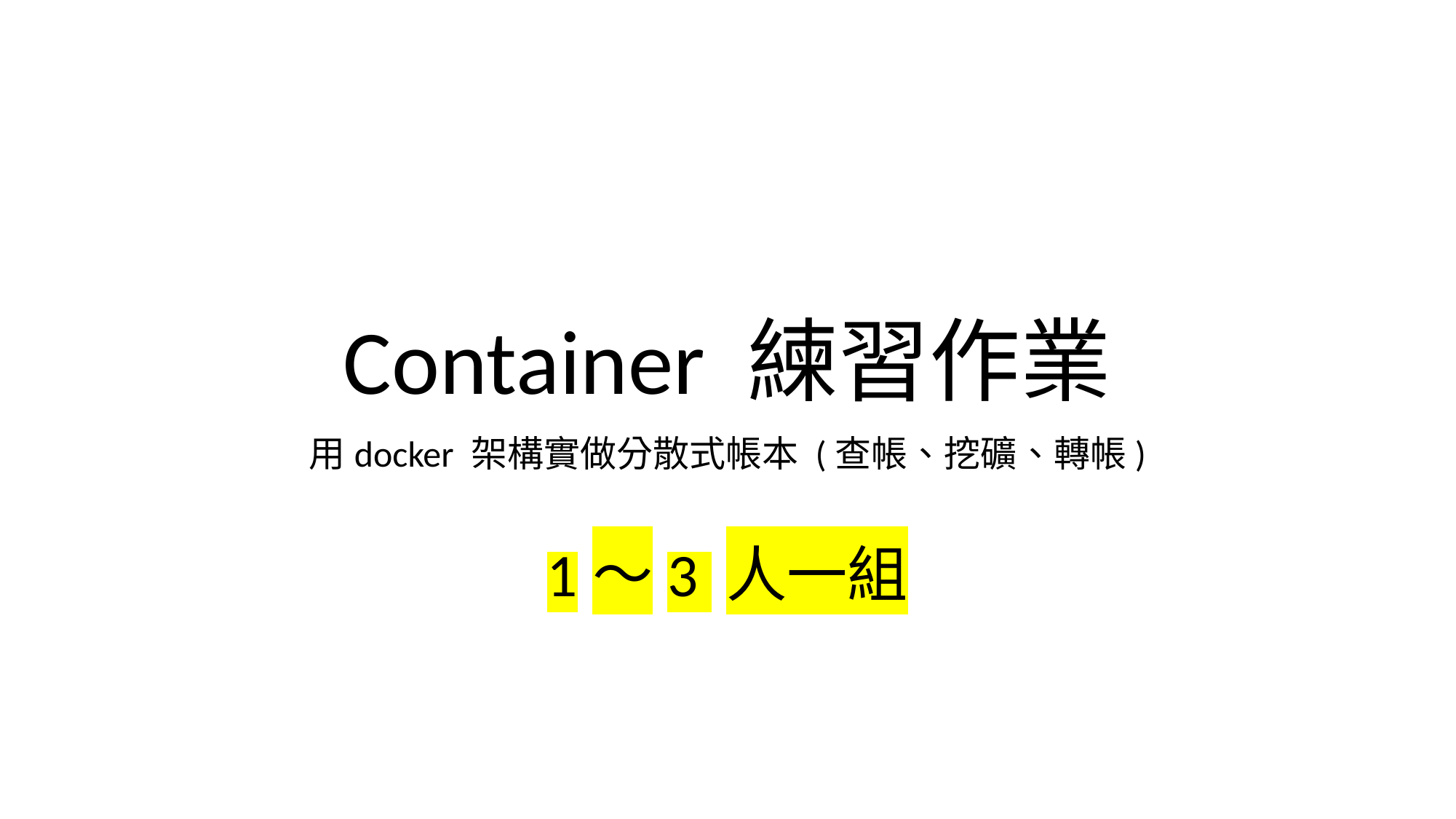

# Container 練習作業
用docker 架構實做分散式帳本 (查帳、挖礦、轉帳)

1～3 人一組